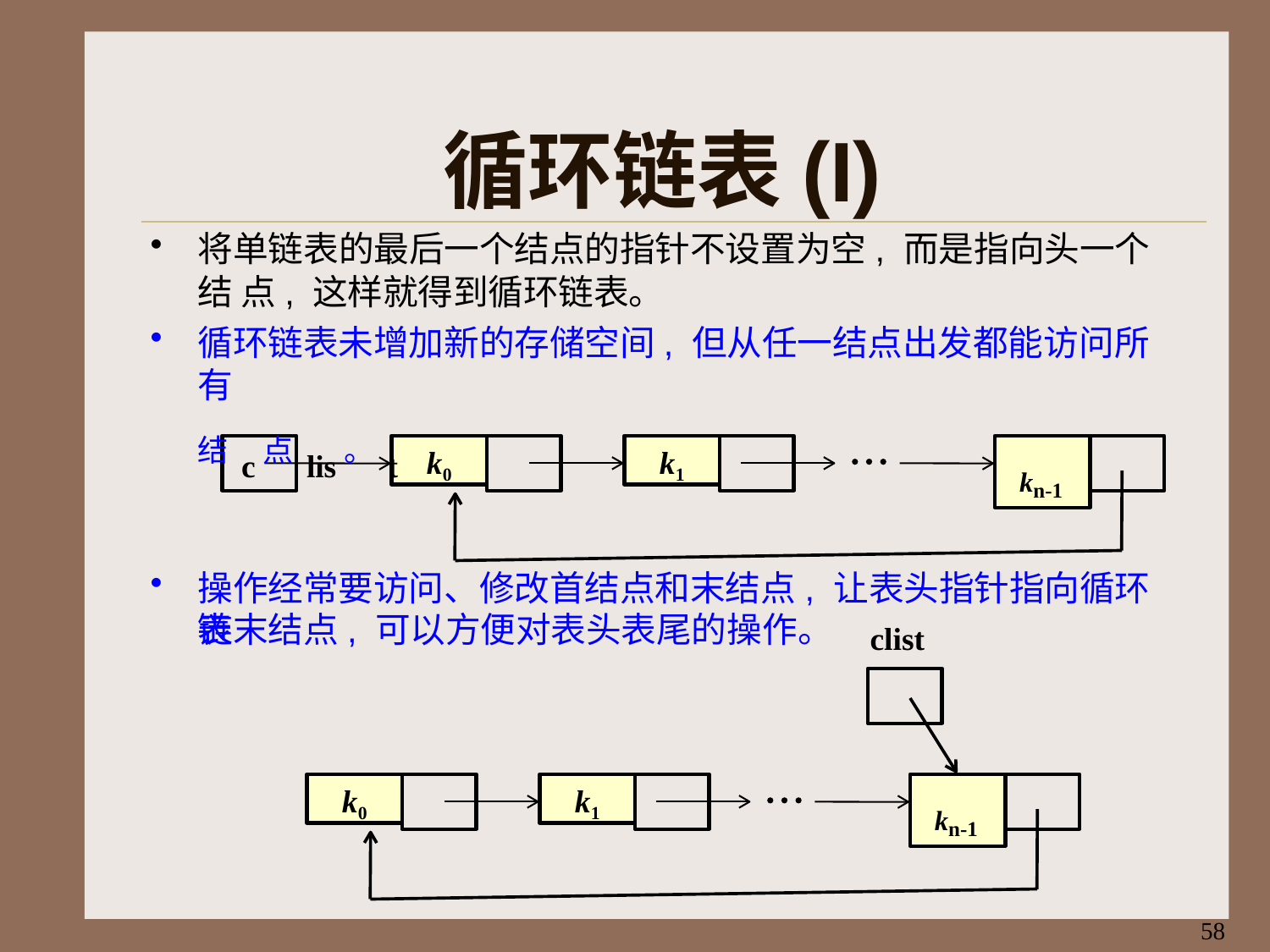

# 循环链表(I)

将单链表的最后一个结点的指针不设置为空, 而是指向头一个结 点, 这样就得到循环链表。
循环链表未增加新的存储空间, 但从任一结点出发都能访问所有
结c点lis。t
…

k0

k1

kn-1

操作经常要访问、修改首结点和末结点, 让表头指针指向循环链
表末结点, 可以方便对表头表尾的操作。
clist

…
k0

k1

kn-1

58